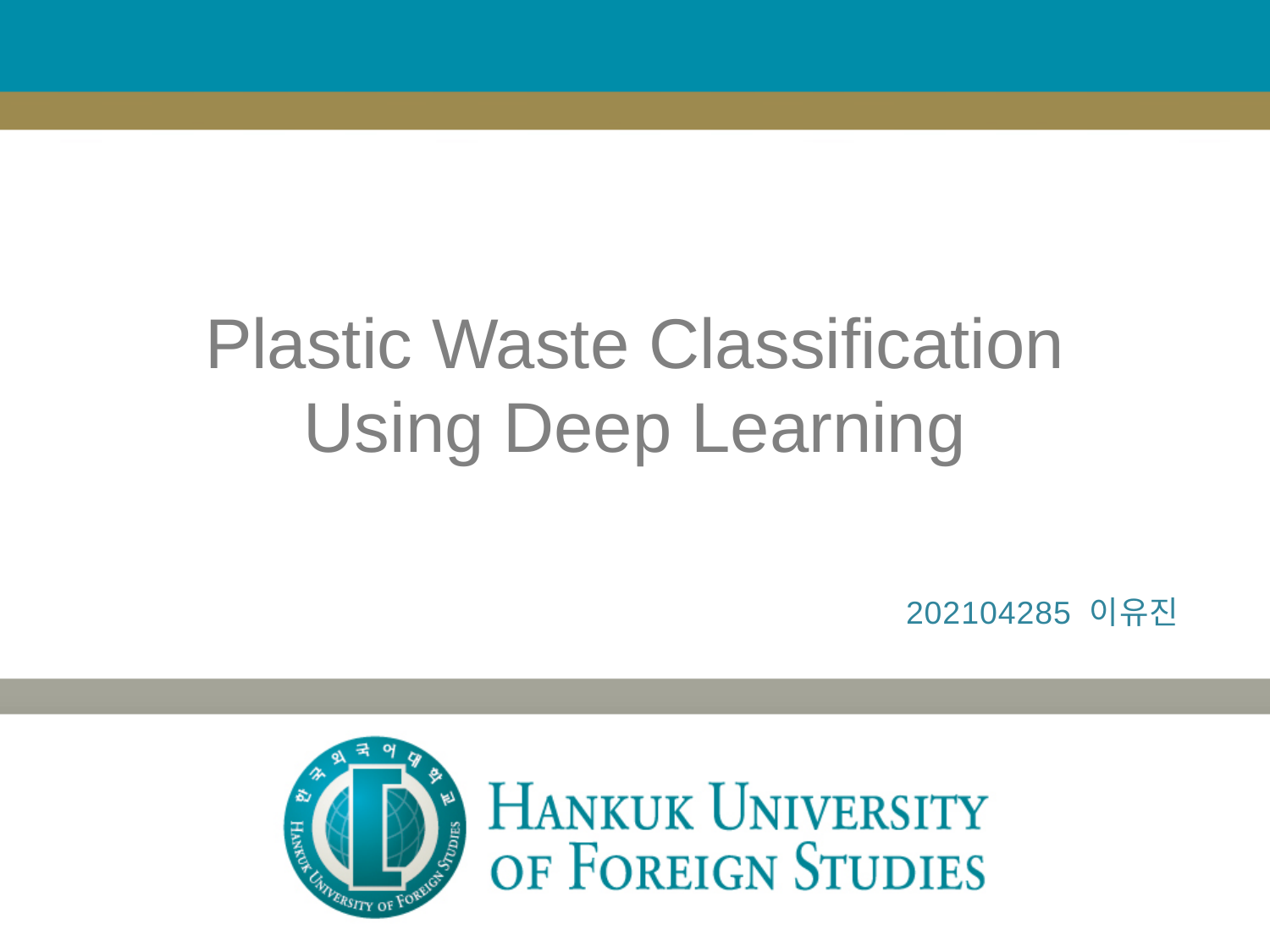

Plastic Waste Classification Using Deep Learning
202104285 이유진